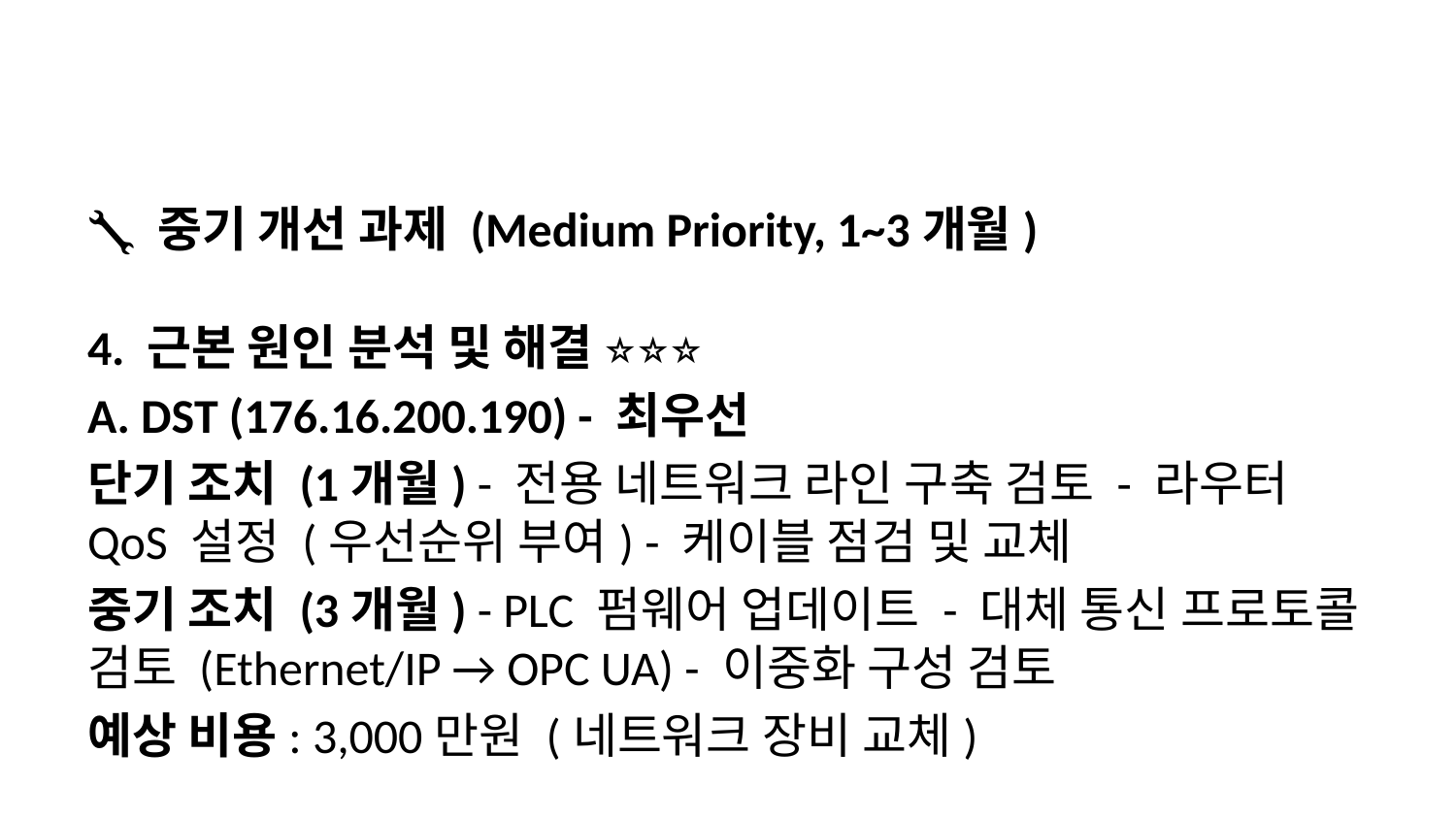

🔧 중기 개선 과제 (Medium Priority, 1~3개월)
4. 근본 원인 분석 및 해결 ⭐⭐⭐
A. DST (176.16.200.190) - 최우선
단기 조치 (1개월) - 전용 네트워크 라인 구축 검토 - 라우터 QoS 설정 (우선순위 부여) - 케이블 점검 및 교체
중기 조치 (3개월) - PLC 펌웨어 업데이트 - 대체 통신 프로토콜 검토 (Ethernet/IP → OPC UA) - 이중화 구성 검토
예상 비용: 3,000만원 (네트워크 장비 교체)